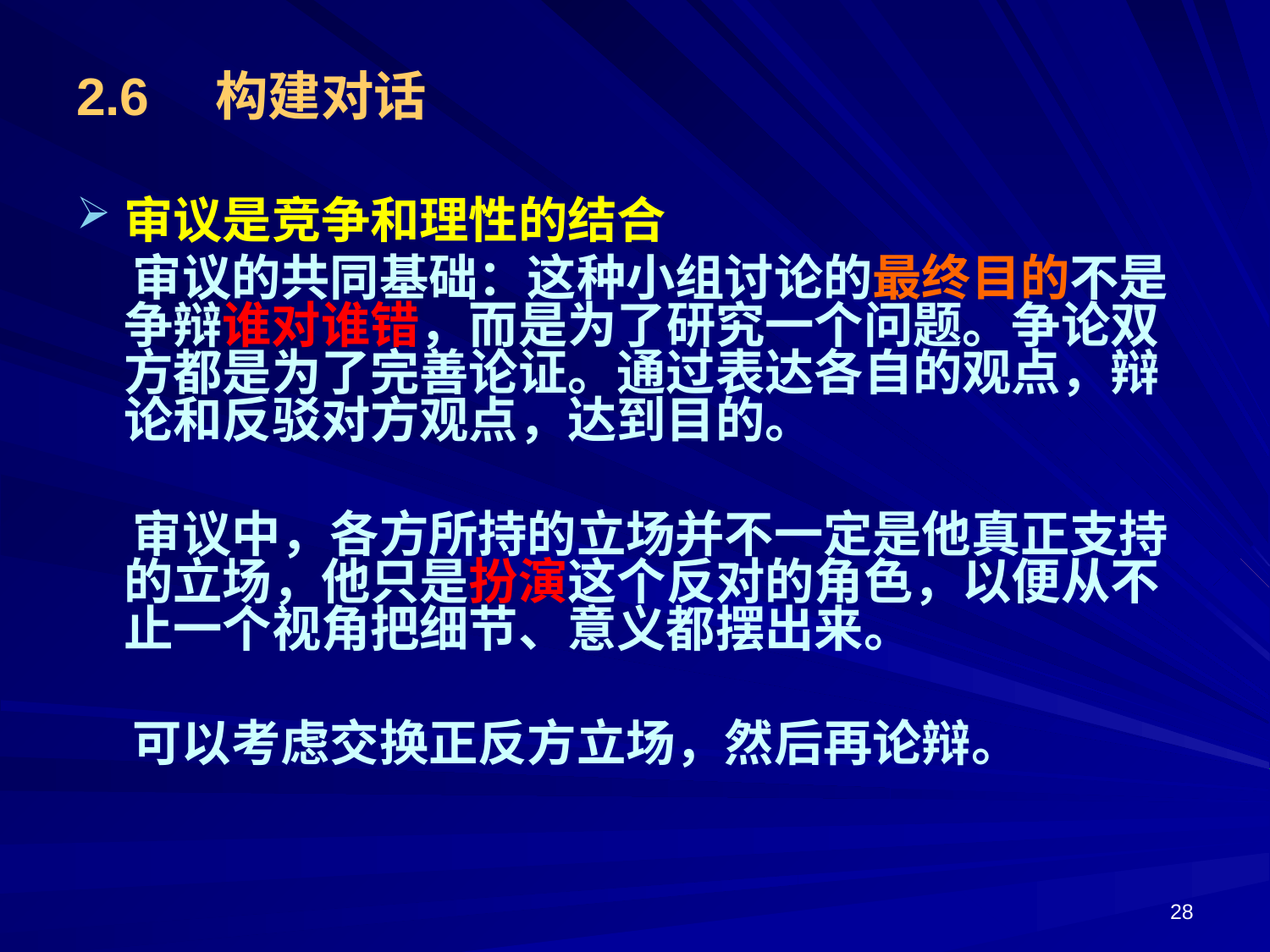

2.6　构建对话

审议是竞争和理性的结合
    审议的共同基础：这种小组讨论的最终目的不是争辩谁对谁错，而是为了研究一个问题。争论双方都是为了完善论证。通过表达各自的观点，辩论和反驳对方观点，达到目的。

    审议中，各方所持的立场并不一定是他真正支持的立场，他只是扮演这个反对的角色，以便从不止一个视角把细节、意义都摆出来。

    可以考虑交换正反方立场，然后再论辩。
28